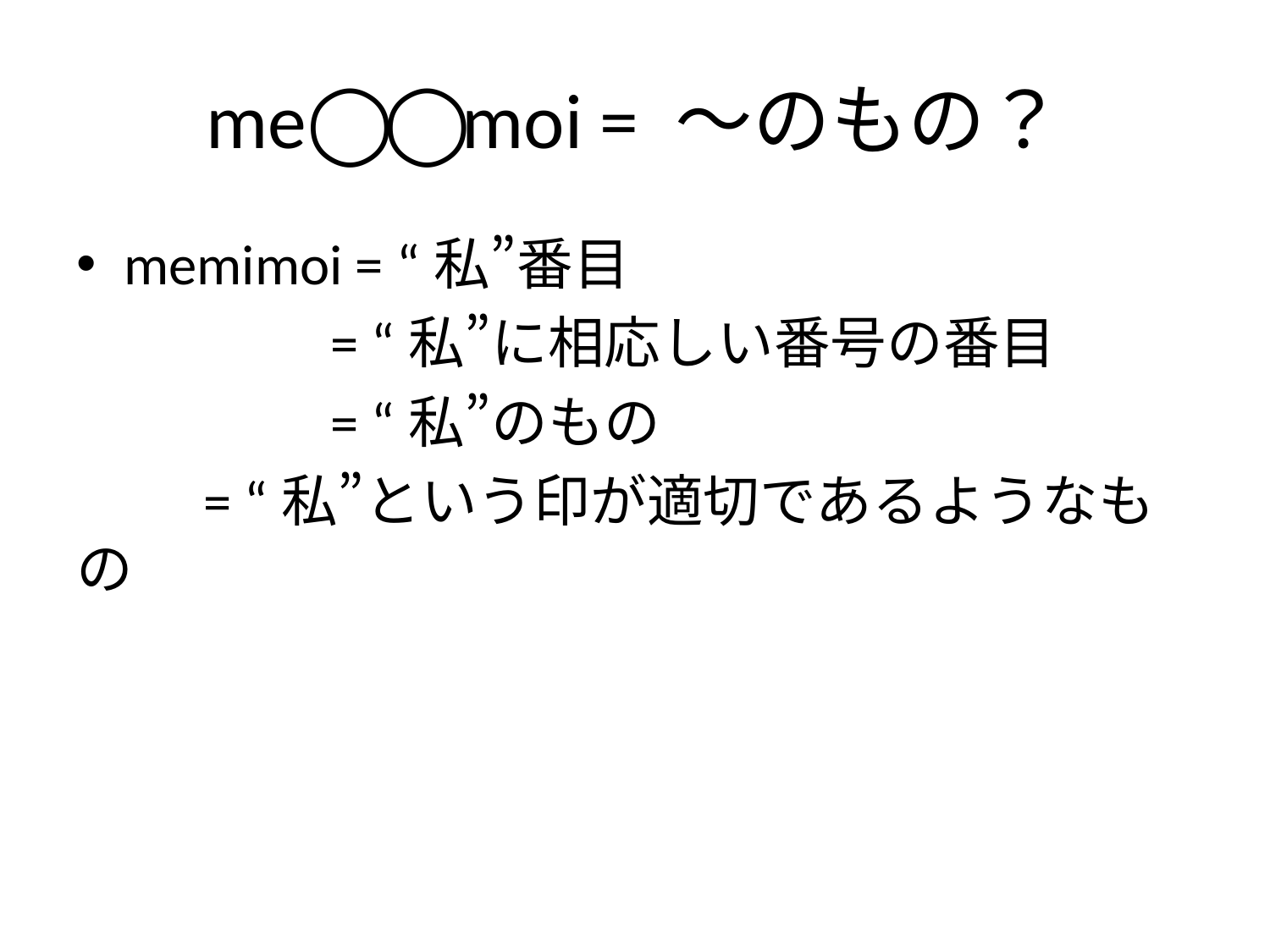

# me◯◯moi = ～のもの？
memimoi = “私”番目
		= “私”に相応しい番号の番目
		= “私”のもの
	= “私”という印が適切であるようなもの